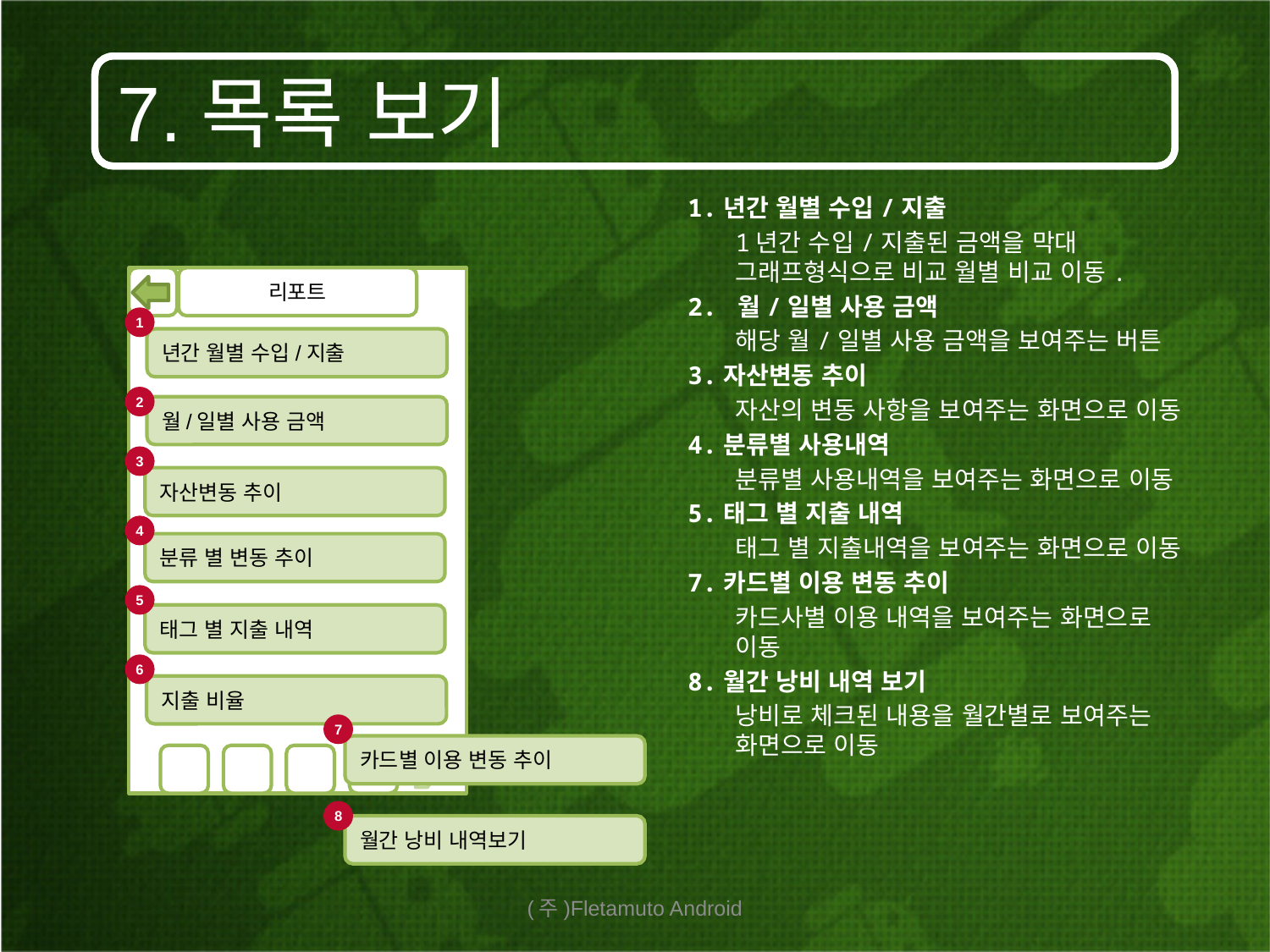

# 7.목록 보기
1.년간 월별 수입/지출
	1년간 수입/지출된 금액을 막대 그래프형식으로 비교 월별 비교 이동.
2. 월/일별 사용 금액
	해당 월/일별 사용 금액을 보여주는 버튼
3.자산변동 추이
	자산의 변동 사항을 보여주는 화면으로 이동
4.분류별 사용내역
	분류별 사용내역을 보여주는 화면으로 이동
5.태그 별 지출 내역
	태그 별 지출내역을 보여주는 화면으로 이동
7.카드별 이용 변동 추이
	카드사별 이용 내역을 보여주는 화면으로 이동
8.월간 낭비 내역 보기
	낭비로 체크된 내용을 월간별로 보여주는 화면으로 이동

리포트

1

년간 월별 수입/지출
2
월/일별 사용 금액
3
자산변동 추이
4
분류 별 변동 추이
5
태그 별 지출 내역
6
지출 비율
7
카드별 이용 변동 추이

8
월간 낭비 내역보기
(주)Fletamuto Android